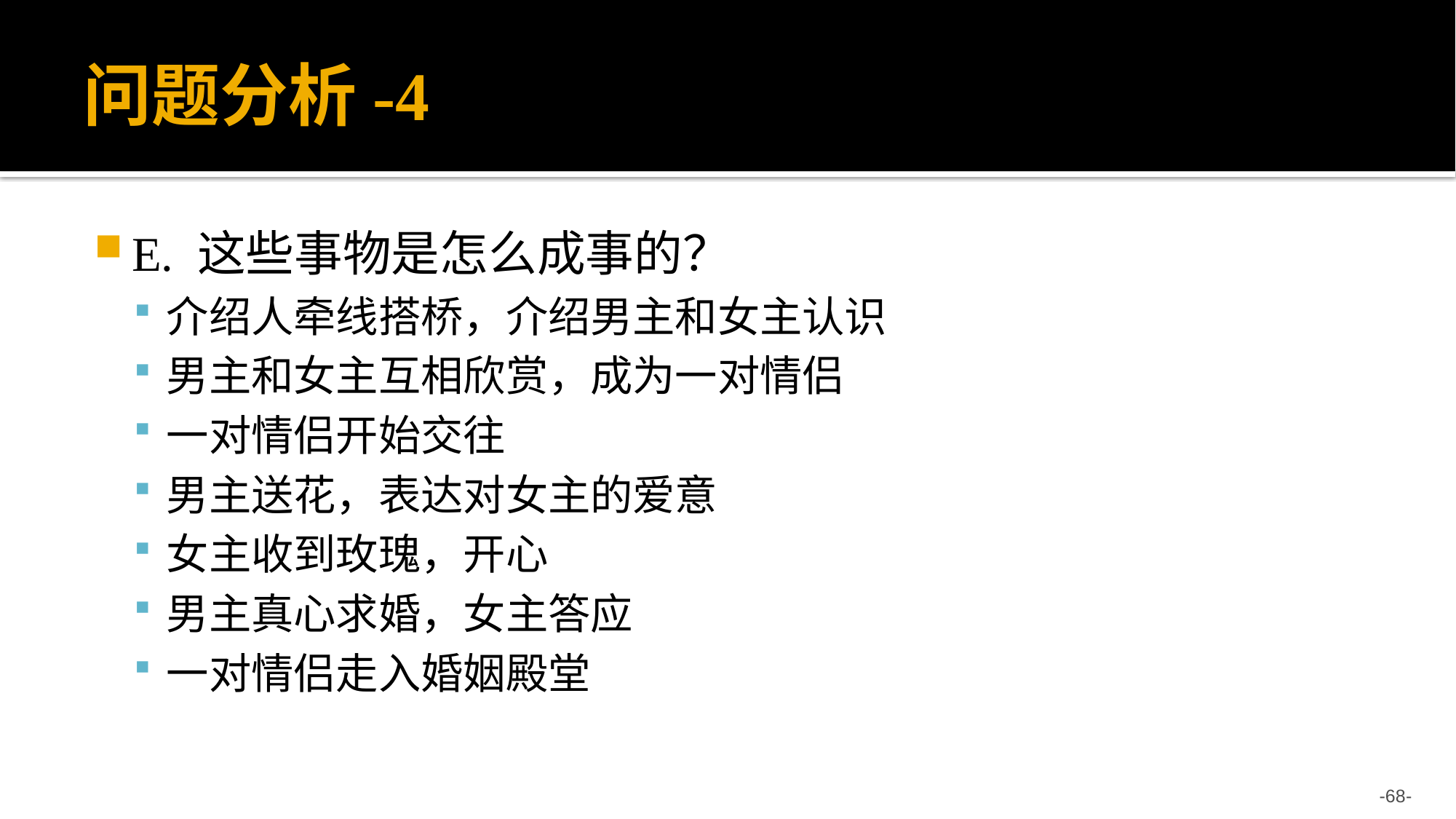

# 问题分析-4
E. 这些事物是怎么成事的？
介绍人牵线搭桥，介绍男主和女主认识
男主和女主互相欣赏，成为一对情侣
一对情侣开始交往
男主送花，表达对女主的爱意
女主收到玫瑰，开心
男主真心求婚，女主答应
一对情侣走入婚姻殿堂
-68-